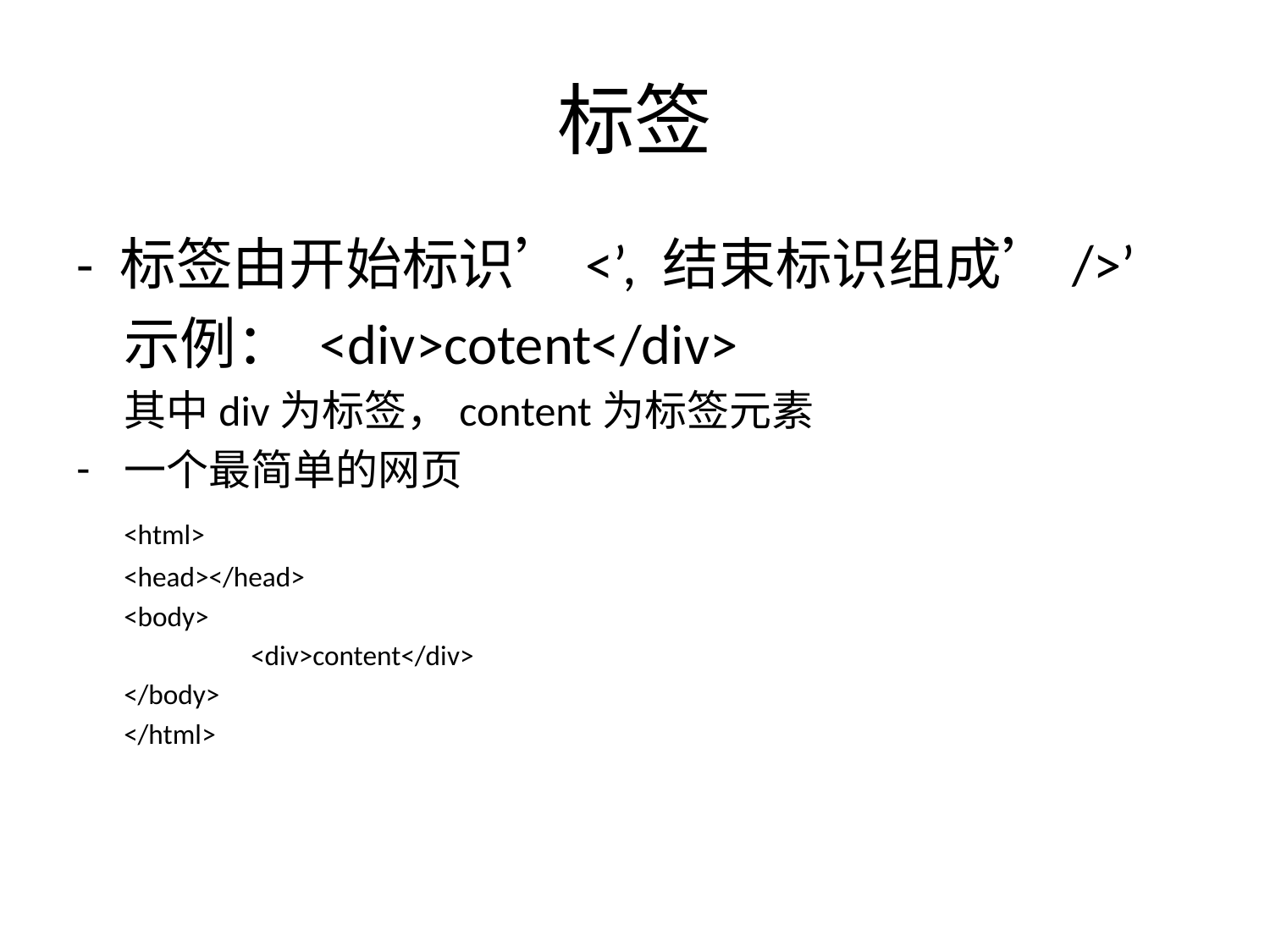

# 标签
- 标签由开始标识’<’, 结束标识组成’/>’
	示例： <div>cotent</div>
	其中div为标签，content为标签元素
一个最简单的网页
	<html>
	<head></head>
	<body>
		<div>content</div>
	</body>
	</html>